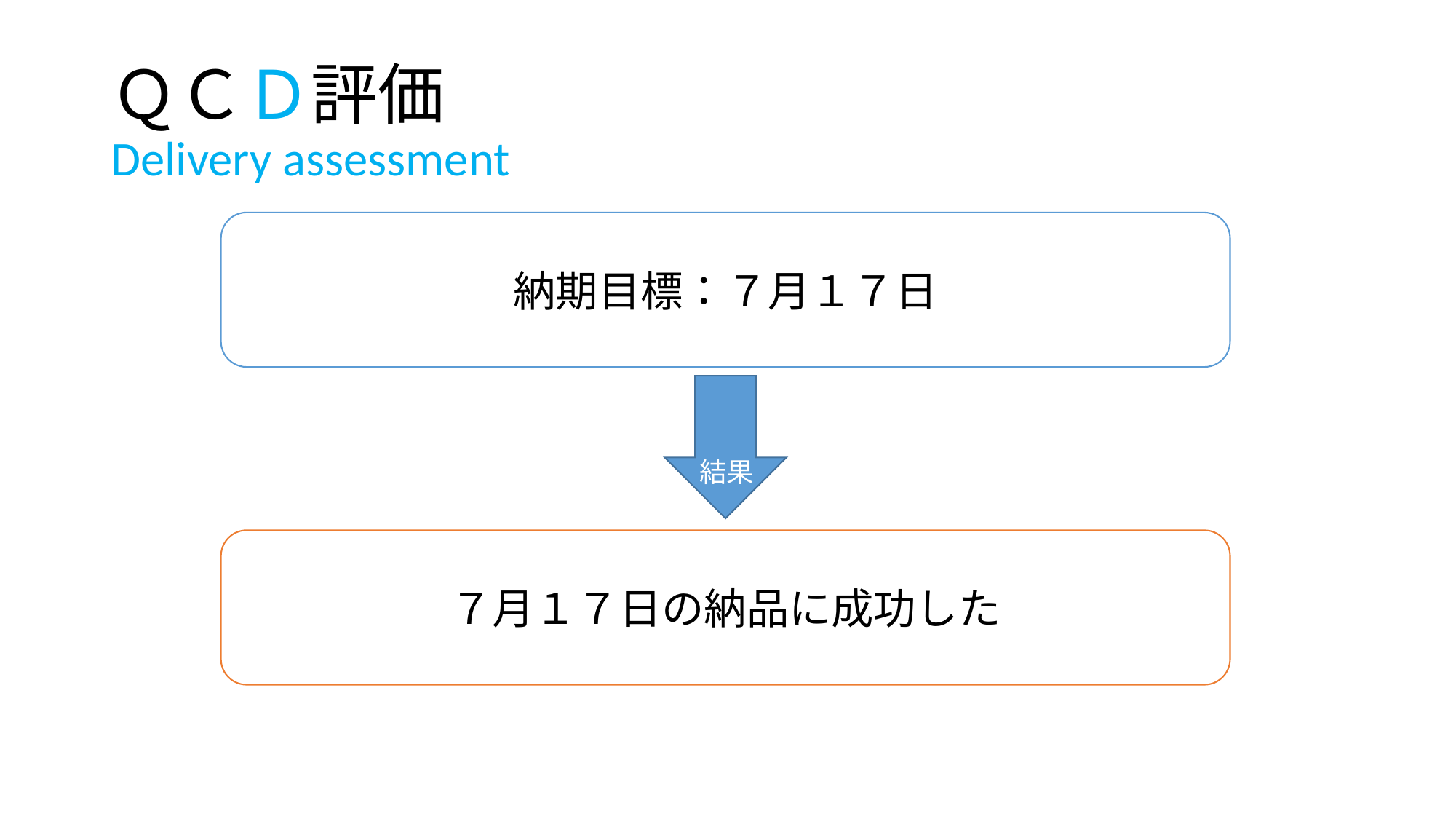

# ＱＣＤ評価 Delivery assessment
納期目標：７月１７日

結果
７月１７日の納品に成功した